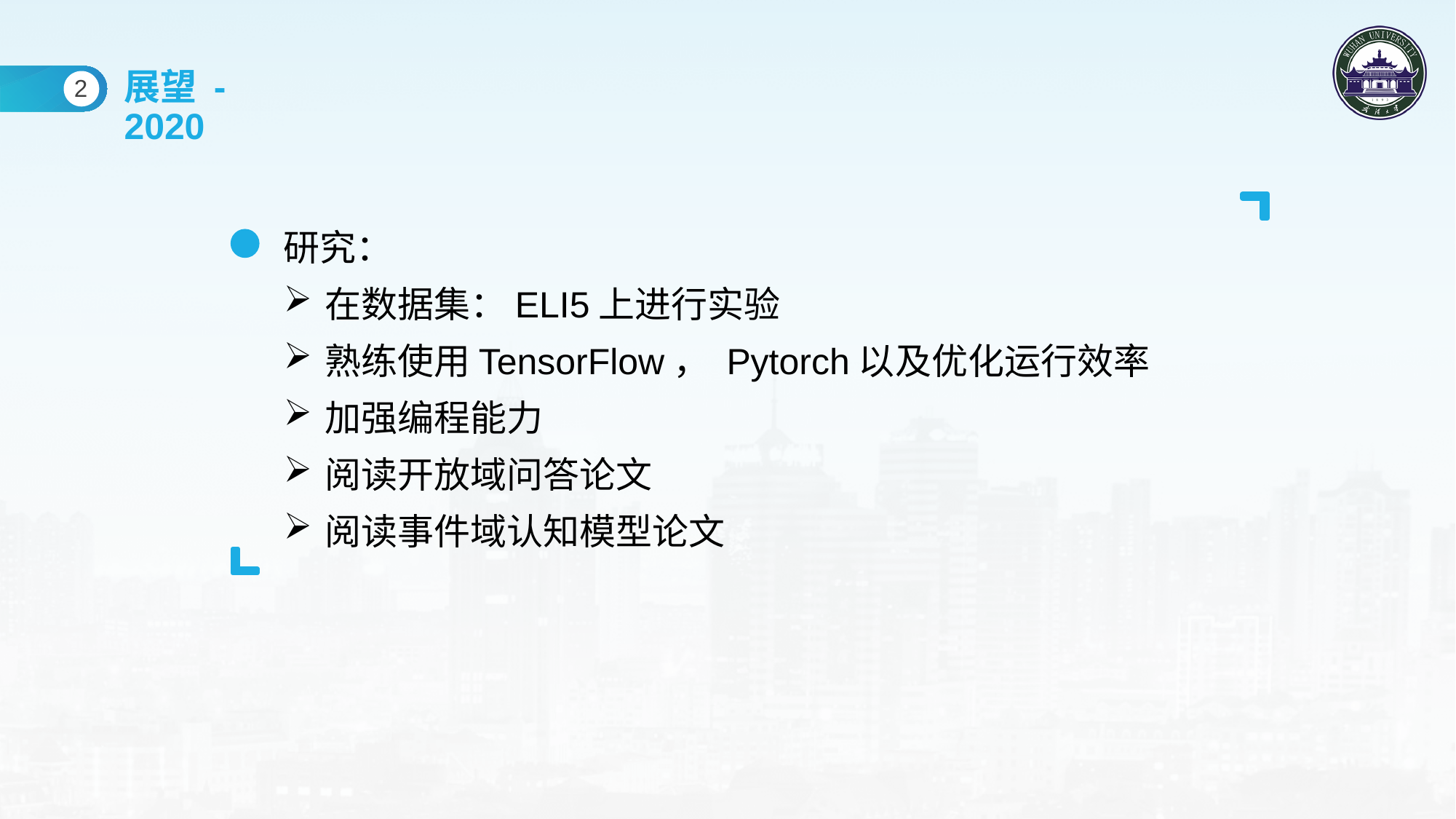

展望 - 2020
2

研究：
在数据集：ELI5上进行实验
熟练使用TensorFlow， Pytorch以及优化运行效率
加强编程能力
阅读开放域问答论文
阅读事件域认知模型论文